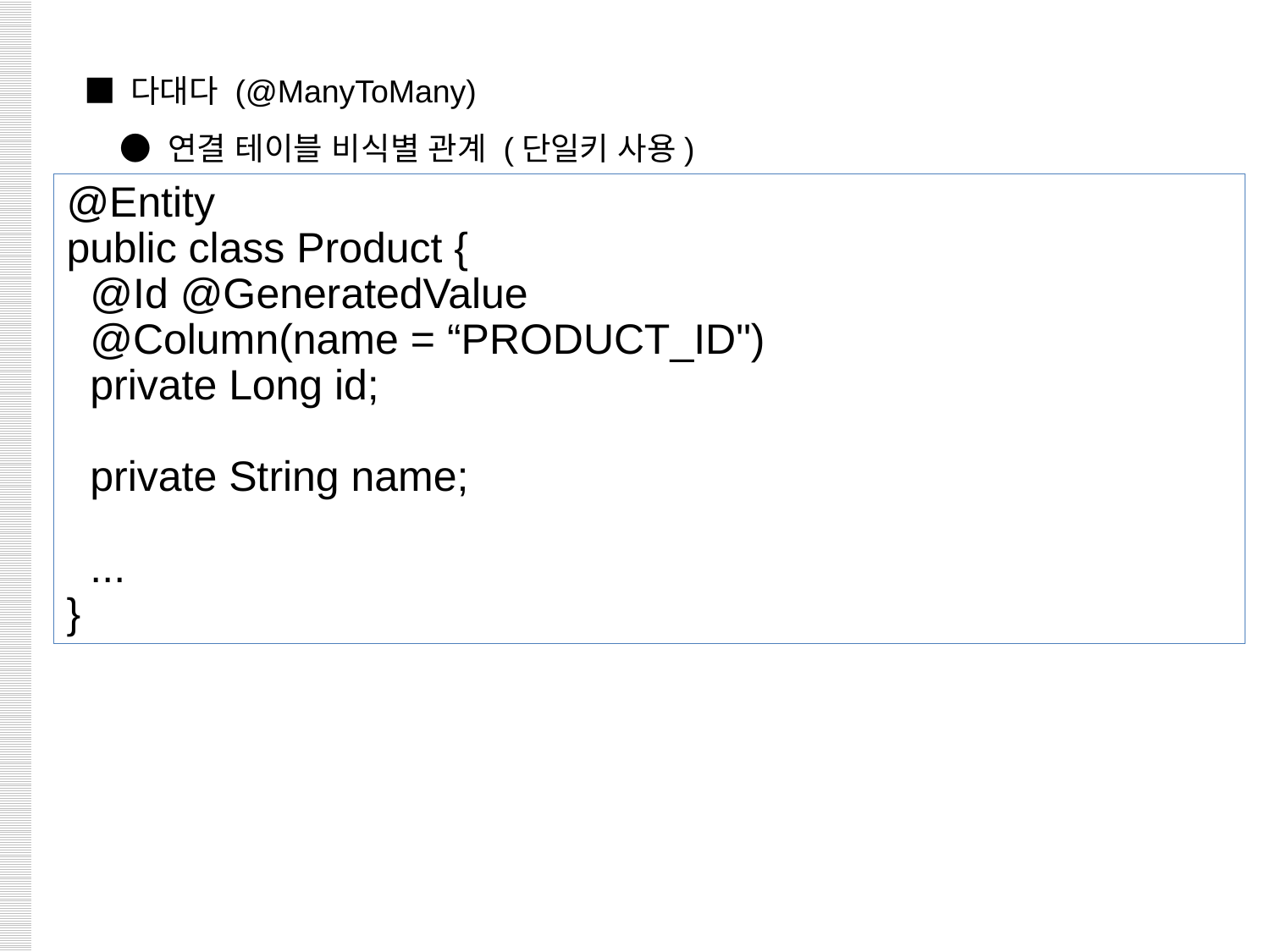

■ 다대다 (@ManyToMany)
    ● 연결 테이블 비식별 관계 (단일키 사용)
@Entity
public class Product {
  @Id @GeneratedValue
  @Column(name = “PRODUCT_ID")
  private Long id;

  private String name;

  ...
}